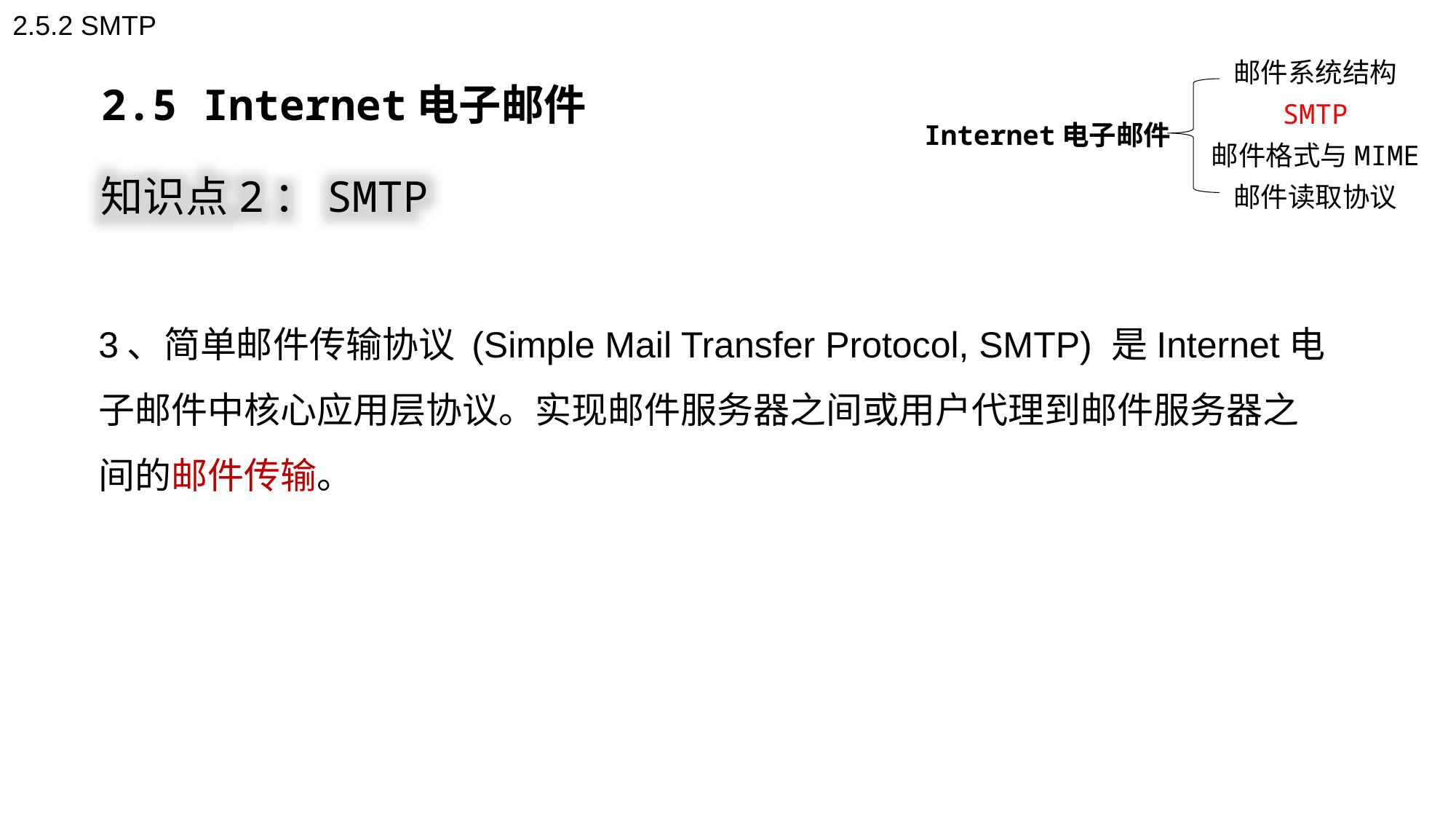

2.5.2 SMTP
邮件系统结构

SMTP
Internet电子邮件
邮件格式与MIME
邮件读取协议
2.5 Internet电子邮件
知识点2：SMTP
3、简单邮件传输协议 (Simple Mail Transfer Protocol, SMTP) 是Internet电子邮件中核心应用层协议。实现邮件服务器之间或用户代理到邮件服务器之间的邮件传输。